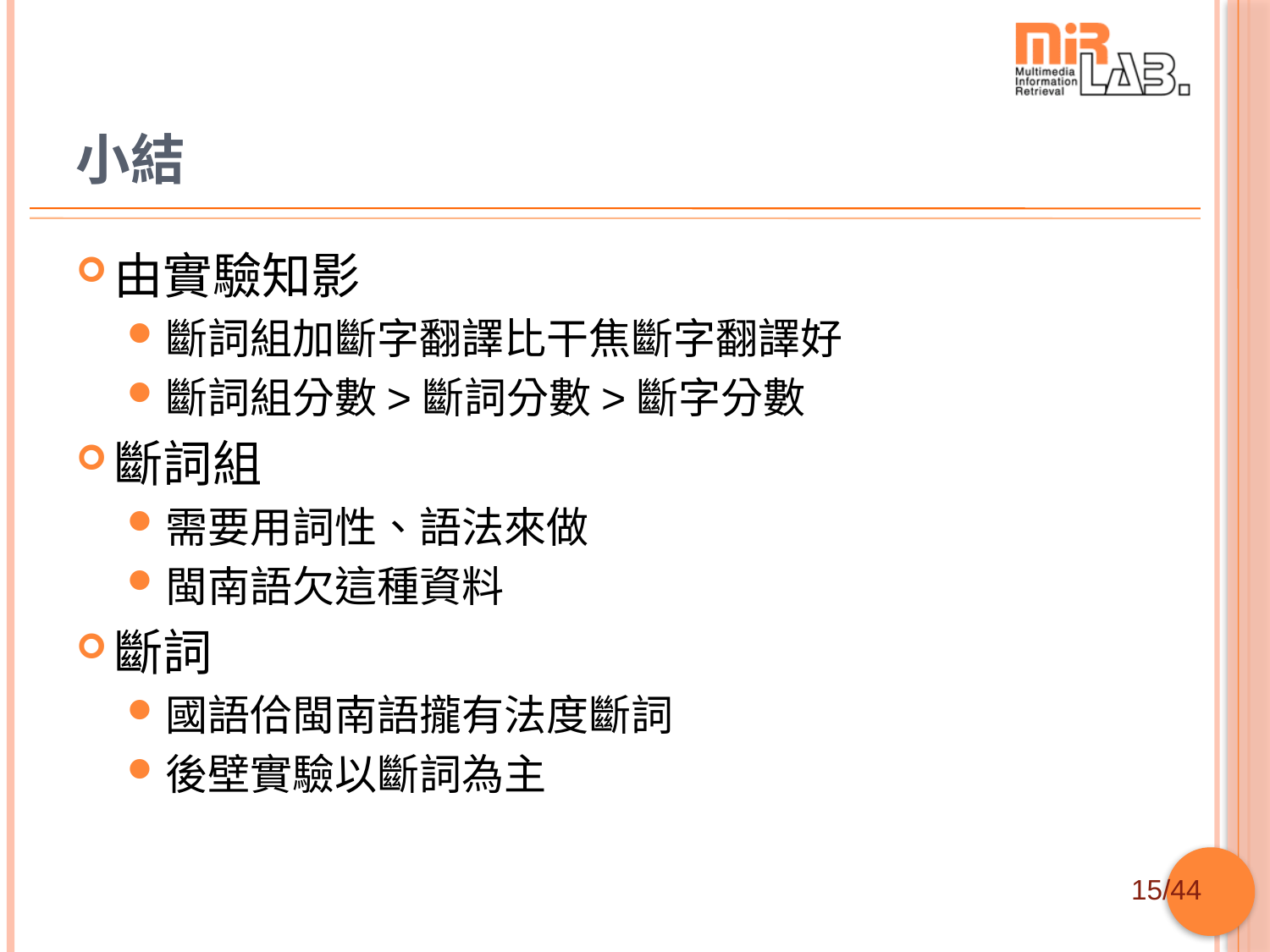

# 小結
由實驗知影
斷詞組加斷字翻譯比干焦斷字翻譯好
斷詞組分數>斷詞分數>斷字分數
斷詞組
需要用詞性、語法來做
閩南語欠這種資料
斷詞
國語佮閩南語攏有法度斷詞
後壁實驗以斷詞為主